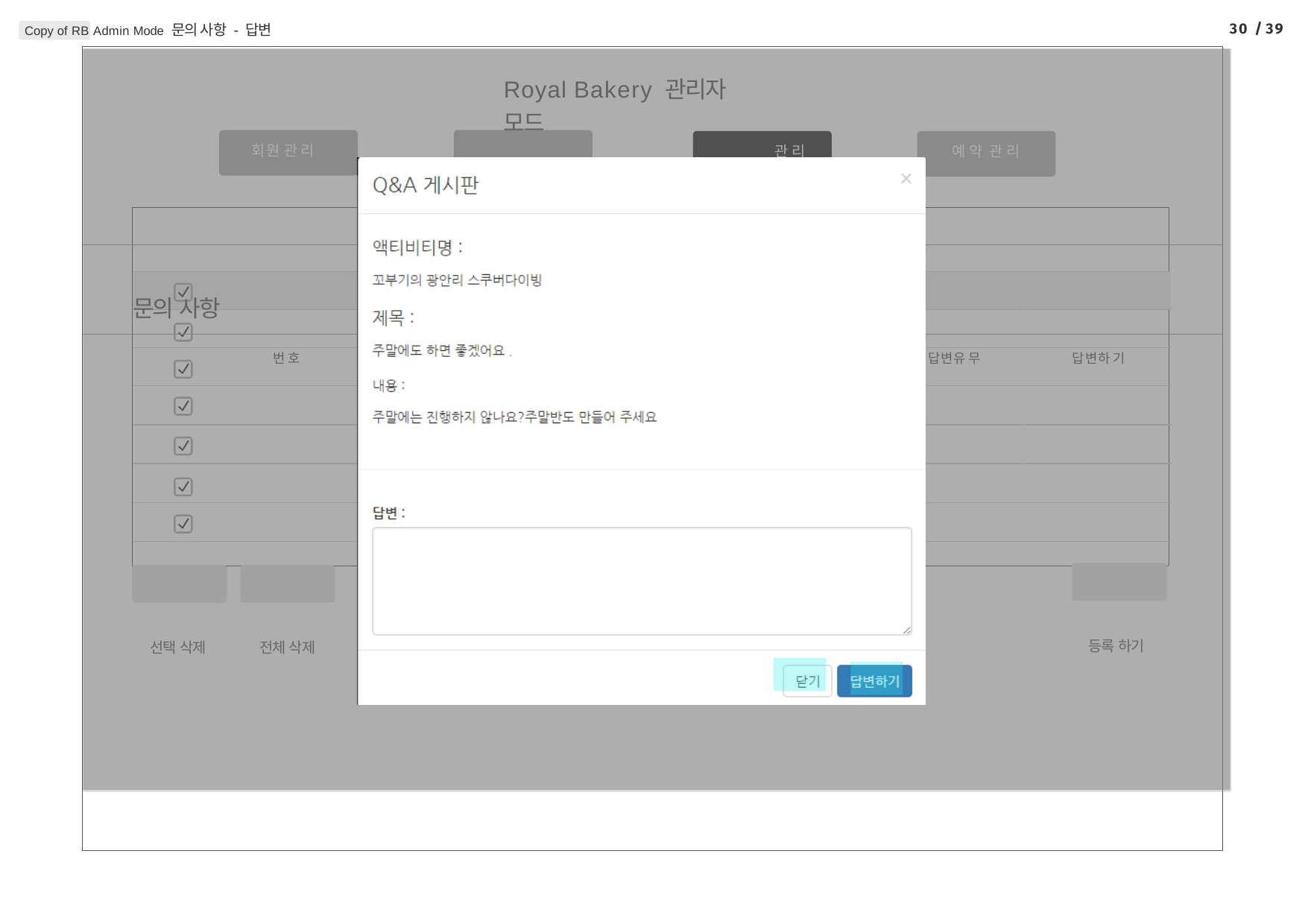

30 / 39
Copy of RB Admin Mode 문의 사항 - 답변
| 회 원 관 리 |  | Royal Bakery 관리자 모드 제 품 관 리 게 시 판 | 관 리 | 예 약 | 관 리 |
| --- | --- | --- | --- | --- | --- |
| 문의 사항 |  |  |  |  |  |
|  | 번 호 | 답 변 유 무 |  |  | 답 변 하 기 |
| 선택 삭제 | 전체 삭제 |  |  |  | 등록 하기 |

회 사 소 개 | 배 너 관 리 | 문 의 사 항 | 공 지 사 항

제	목	등 록 일